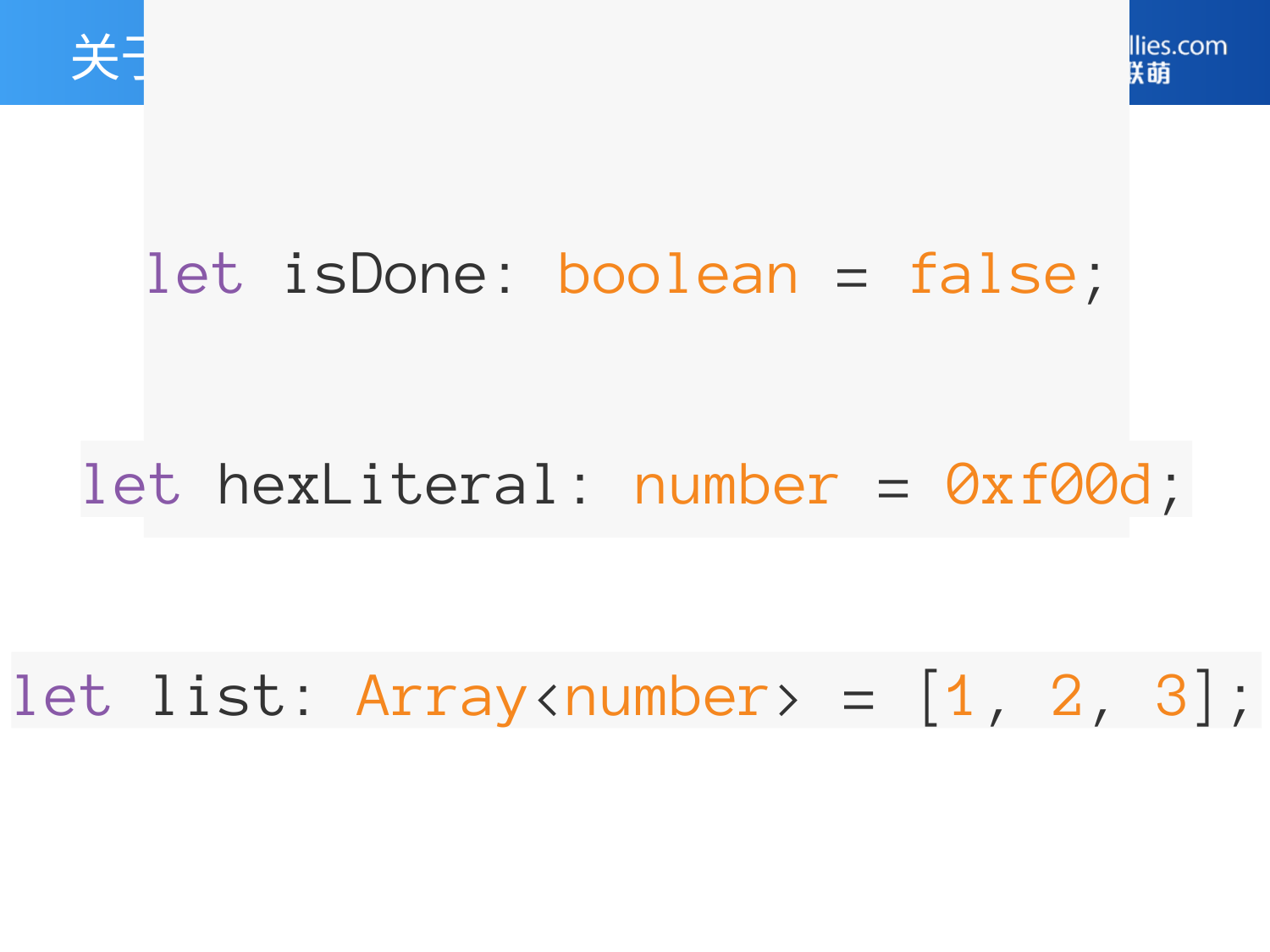

# 关于TypeScript的类型系统
let isDone: boolean = false;
let hexLiteral: number = 0xf00d;
let list: Array<number> = [1, 2, 3];